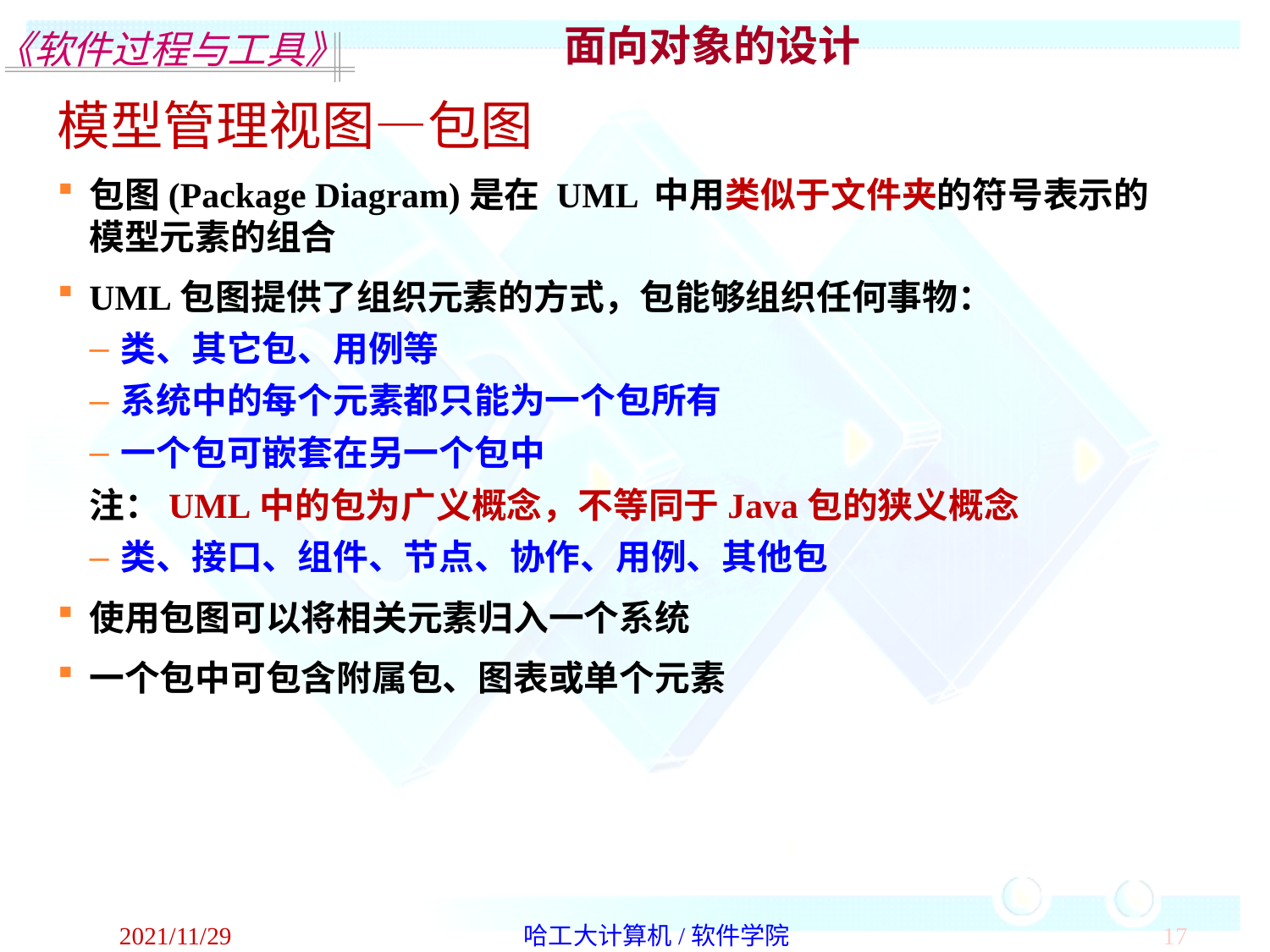

面向对象的设计
模型管理视图—包图
包图(Package Diagram)是在 UML 中用类似于文件夹的符号表示的模型元素的组合
UML包图提供了组织元素的方式，包能够组织任何事物：
类、其它包、用例等
系统中的每个元素都只能为一个包所有
一个包可嵌套在另一个包中
注：UML中的包为广义概念，不等同于Java包的狭义概念
类、接口、组件、节点、协作、用例、其他包
使用包图可以将相关元素归入一个系统
一个包中可包含附属包、图表或单个元素